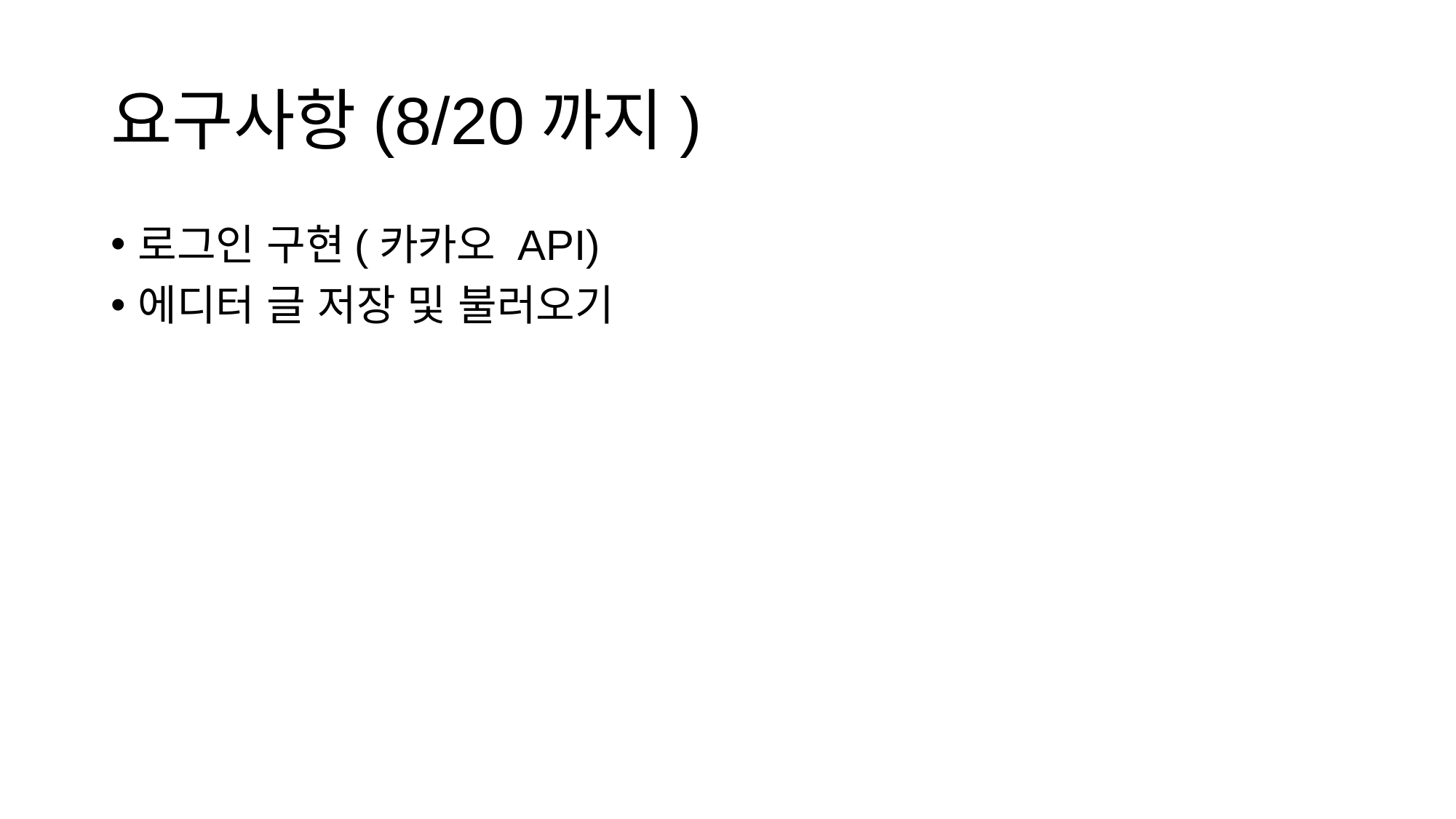

# 요구사항(8/20까지)
로그인 구현(카카오 API)
에디터 글 저장 및 불러오기